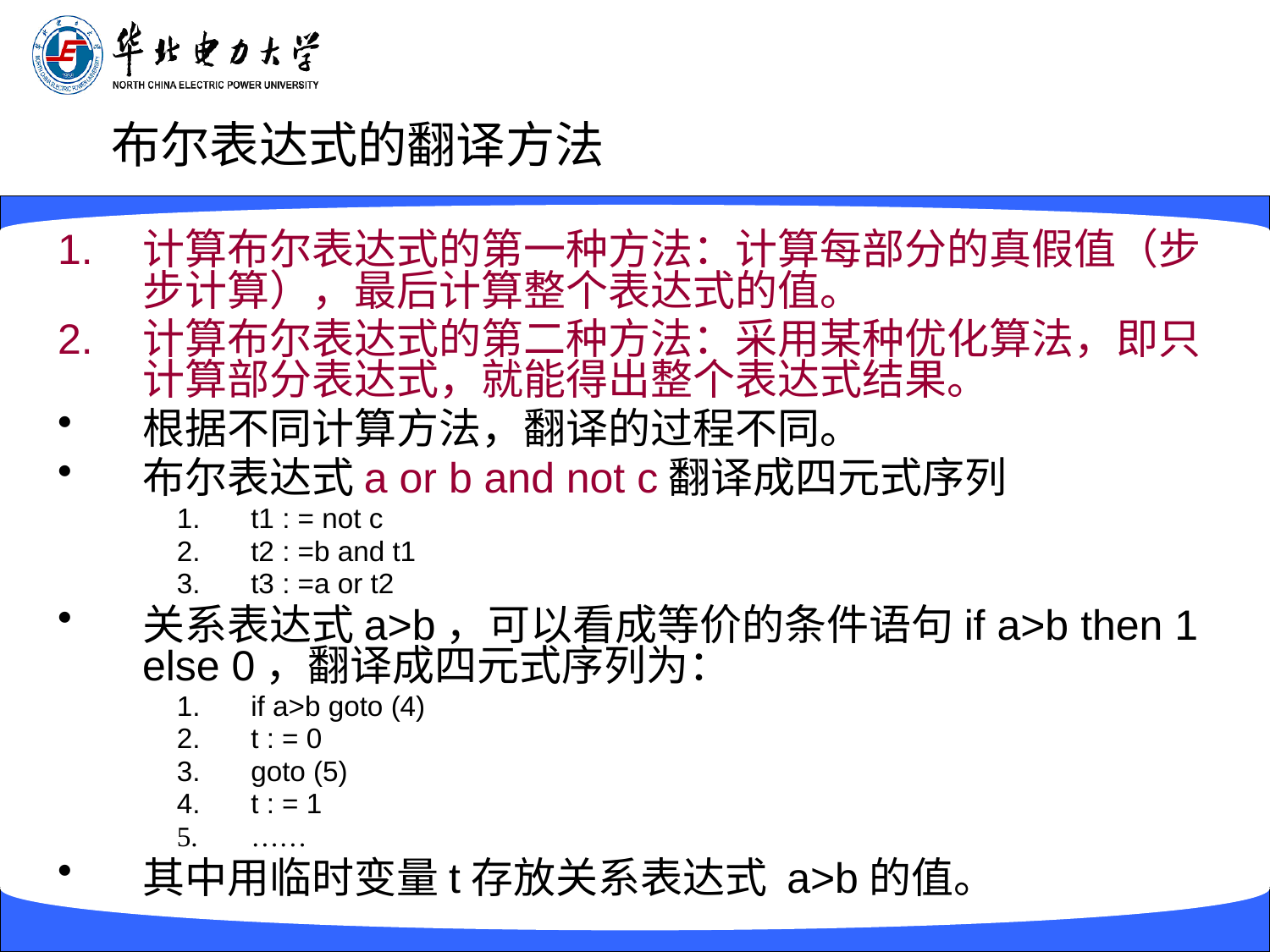

# 布尔表达式的翻译方法
计算布尔表达式的第一种方法：计算每部分的真假值（步步计算），最后计算整个表达式的值。
计算布尔表达式的第二种方法：采用某种优化算法，即只计算部分表达式，就能得出整个表达式结果。
根据不同计算方法，翻译的过程不同。
布尔表达式a or b and not c翻译成四元式序列
t1 : = not c
t2 : =b and t1
t3 : =a or t2
关系表达式a>b，可以看成等价的条件语句if a>b then 1 else 0，翻译成四元式序列为：
if a>b goto (4)
t : = 0
goto (5)
t : = 1
……
其中用临时变量t存放关系表达式 a>b的值。